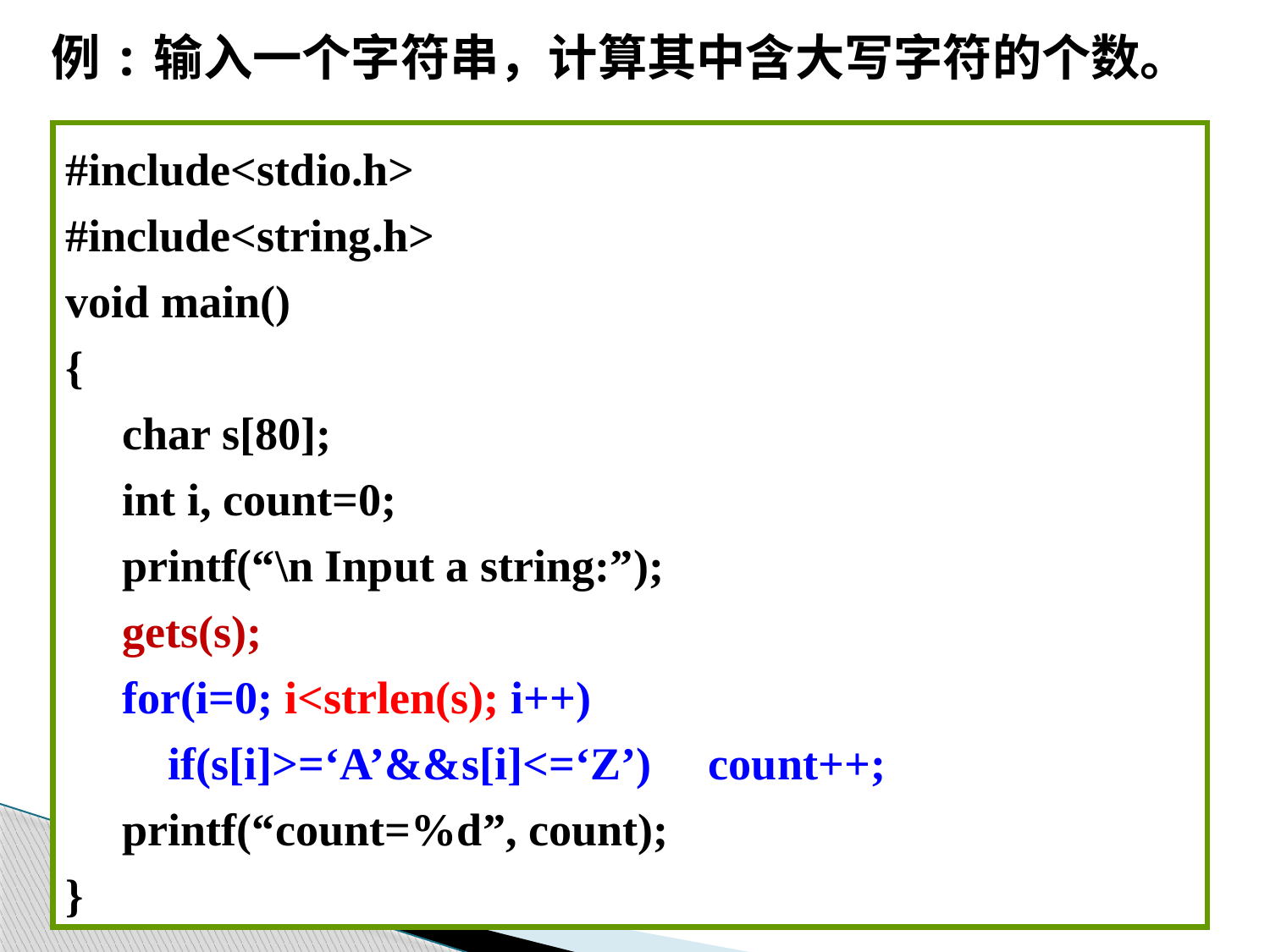

例:输入一个字符串，计算其中含大写字符的个数。
#include<stdio.h>
#include<string.h>
void main()
{
     char s[80];
     int i, count=0;
     printf(“\n Input a string:”);
     gets(s);
     for(i=0; i<strlen(s); i++)
         if(s[i]>=‘A’&&s[i]<=‘Z’)     count++;
     printf(“count=%d”, count);
}
ch>=‘A’&&ch<=‘Z’